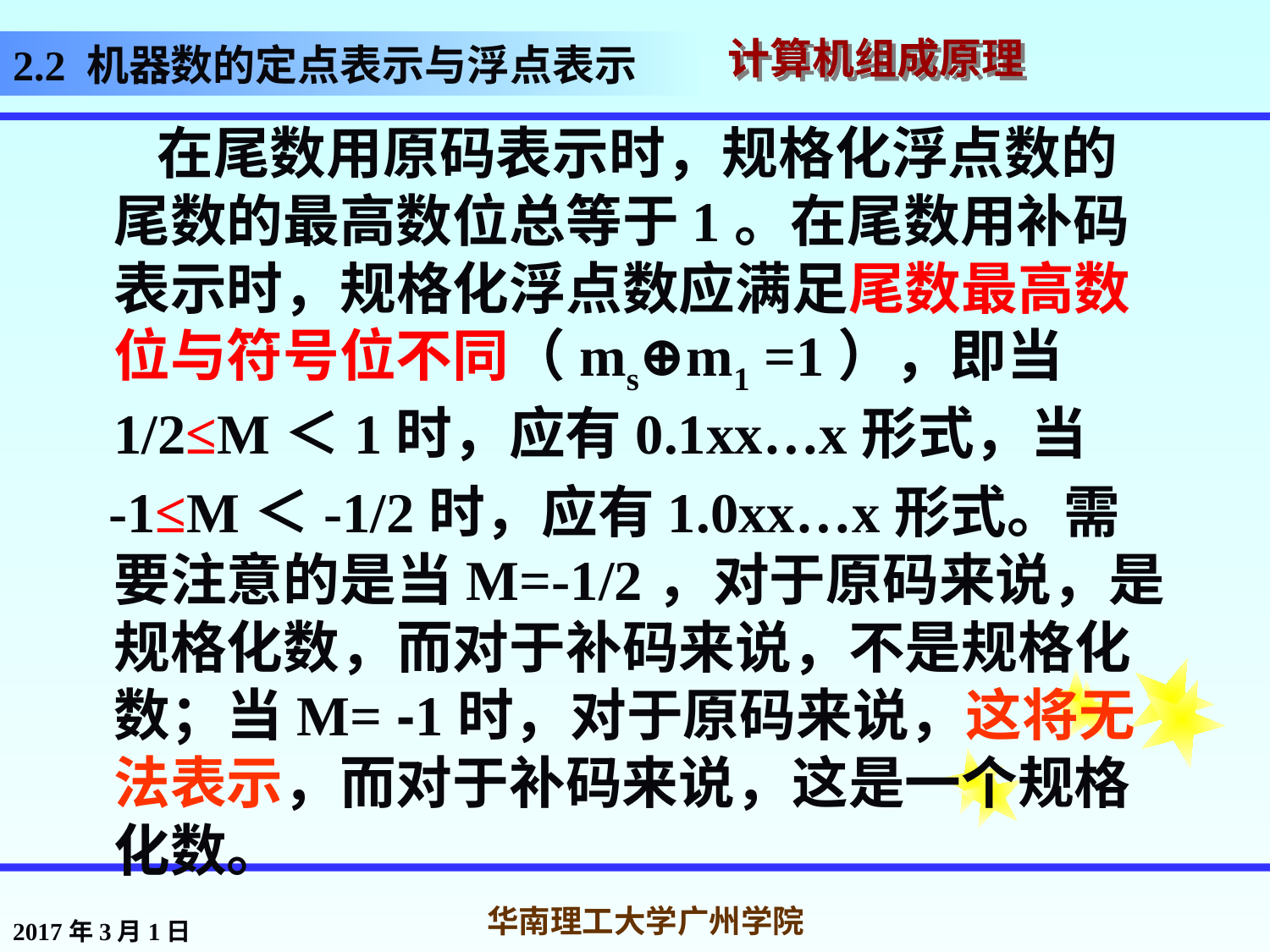

# 2.2 机器数的定点表示与浮点表示
      在尾数用原码表示时，规格化浮点数的尾数的最高数位总等于1。在尾数用补码表示时，规格化浮点数应满足尾数最高数位与符号位不同（ms⊕m1 =1），即当1/2≤M＜1时，应有0.1xx…x形式，当
   -1≤M＜-1/2时，应有1.0xx…x形式。需要注意的是当M=-1/2，对于原码来说，是规格化数，而对于补码来说，不是规格化数；当M= -1时，对于原码来说，这将无法表示，而对于补码来说，这是一个规格化数。
2017年3月1日
华南理工大学广州学院